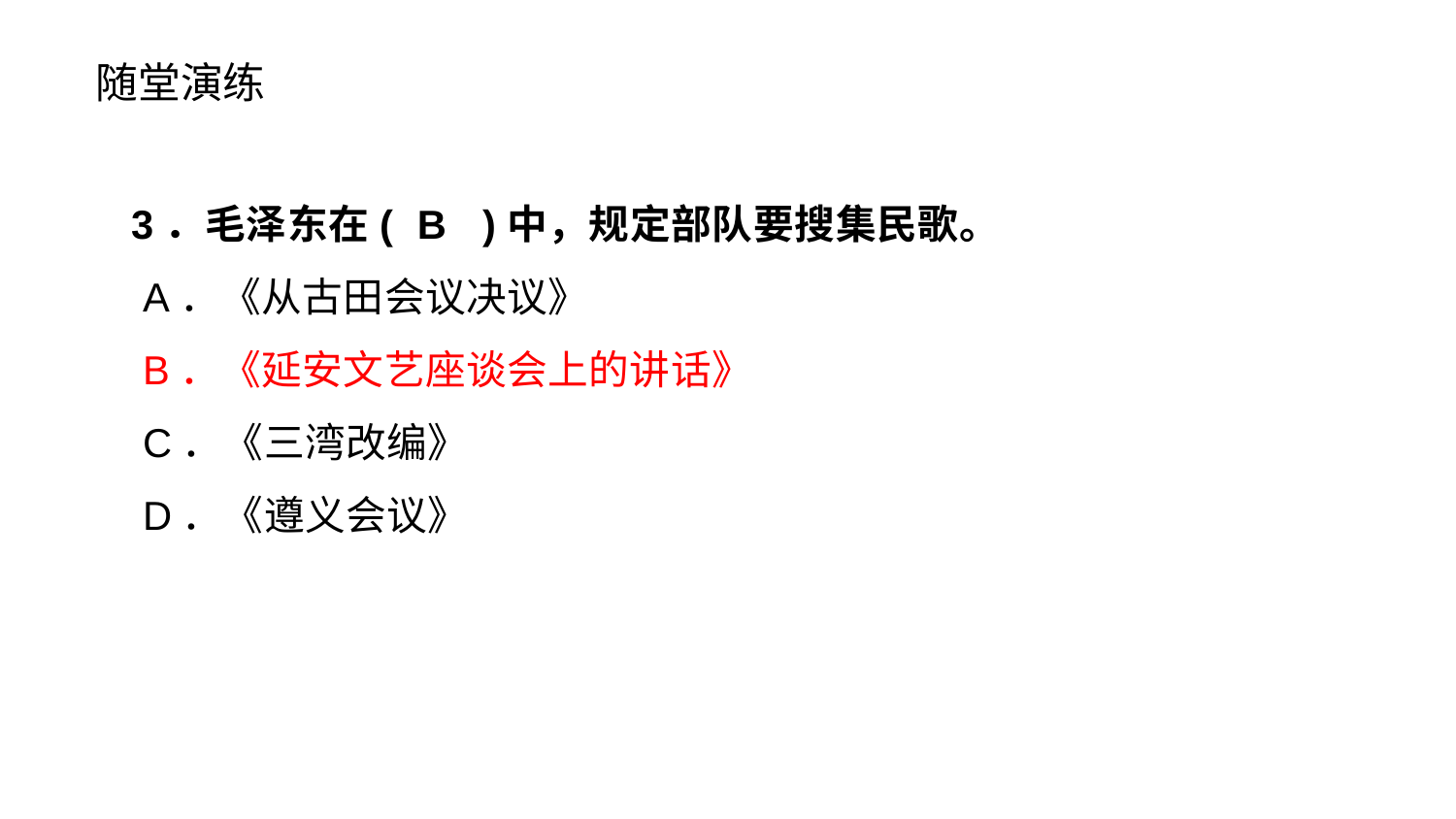

随堂演练
3．毛泽东在(  B   )中，规定部队要搜集民歌。
 A．《从古田会议决议》
 B．《延安文艺座谈会上的讲话》
 C．《三湾改编》
 D．《遵义会议》